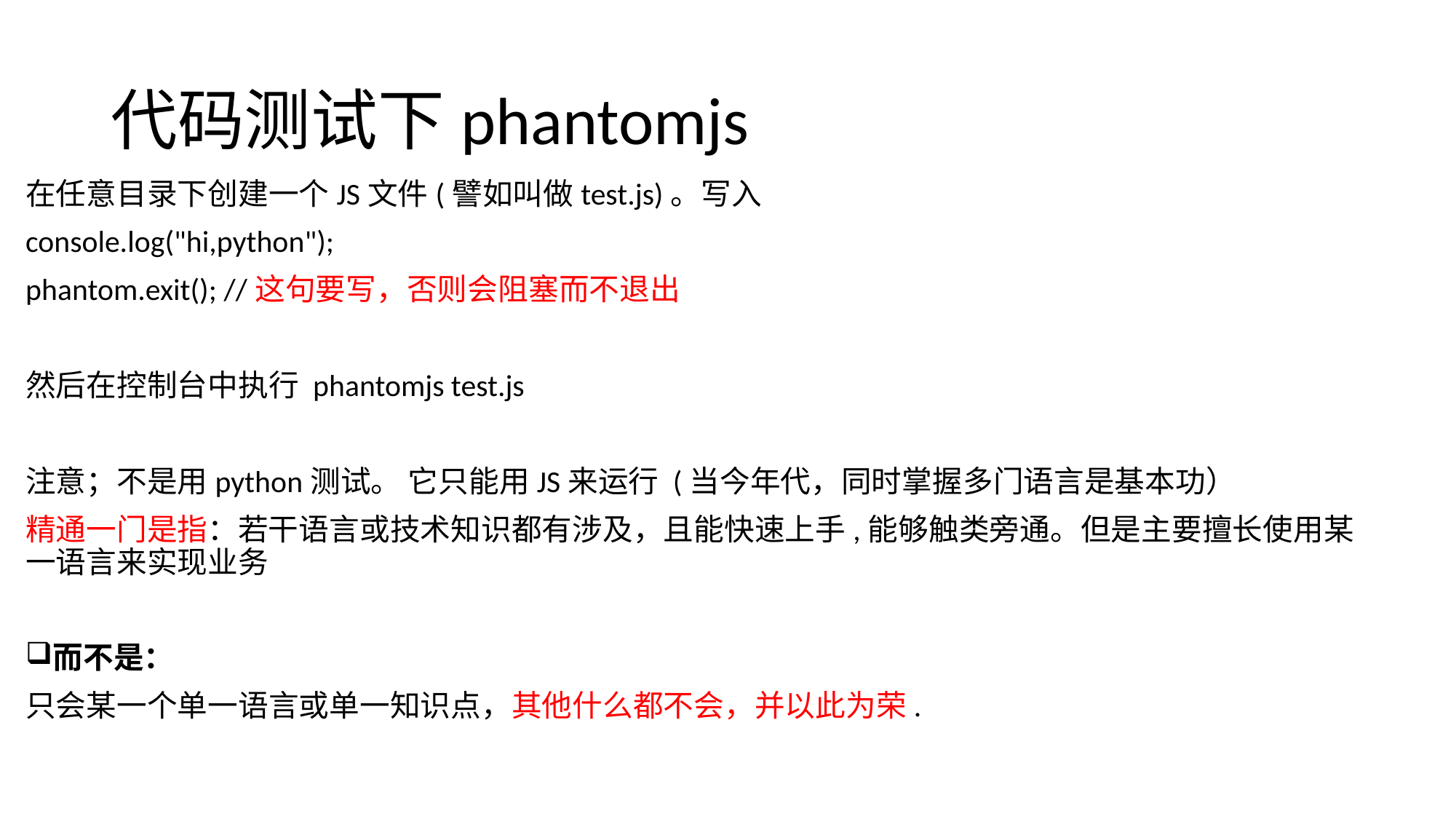

# 代码测试下phantomjs
在任意目录下创建一个JS文件(譬如叫做test.js)。写入
console.log("hi,python");
phantom.exit(); //这句要写，否则会阻塞而不退出

然后在控制台中执行 phantomjs test.js

注意；不是用python测试。 它只能用JS来运行 (当今年代，同时掌握多门语言是基本功）
精通一门是指：若干语言或技术知识都有涉及，且能快速上手,能够触类旁通。但是主要擅长使用某一语言来实现业务

而不是：
只会某一个单一语言或单一知识点，其他什么都不会，并以此为荣.